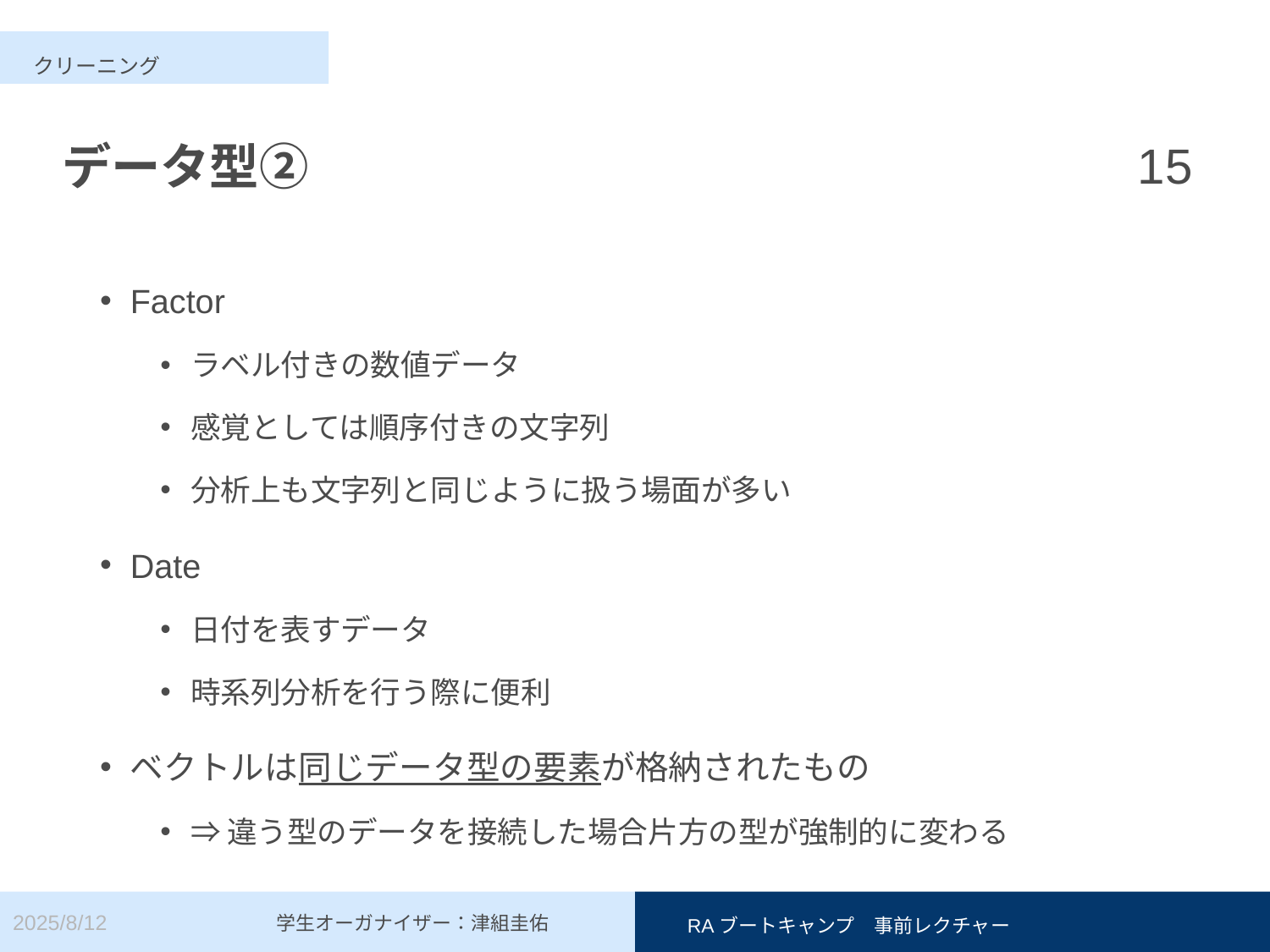

クリーニング
15
# データ型②
Factor
ラベル付きの数値データ
感覚としては順序付きの文字列
分析上も文字列と同じように扱う場面が多い
Date
日付を表すデータ
時系列分析を行う際に便利
ベクトルは同じデータ型の要素が格納されたもの
⇒違う型のデータを接続した場合片方の型が強制的に変わる
2025/8/12
　RAブートキャンプ　事前レクチャー